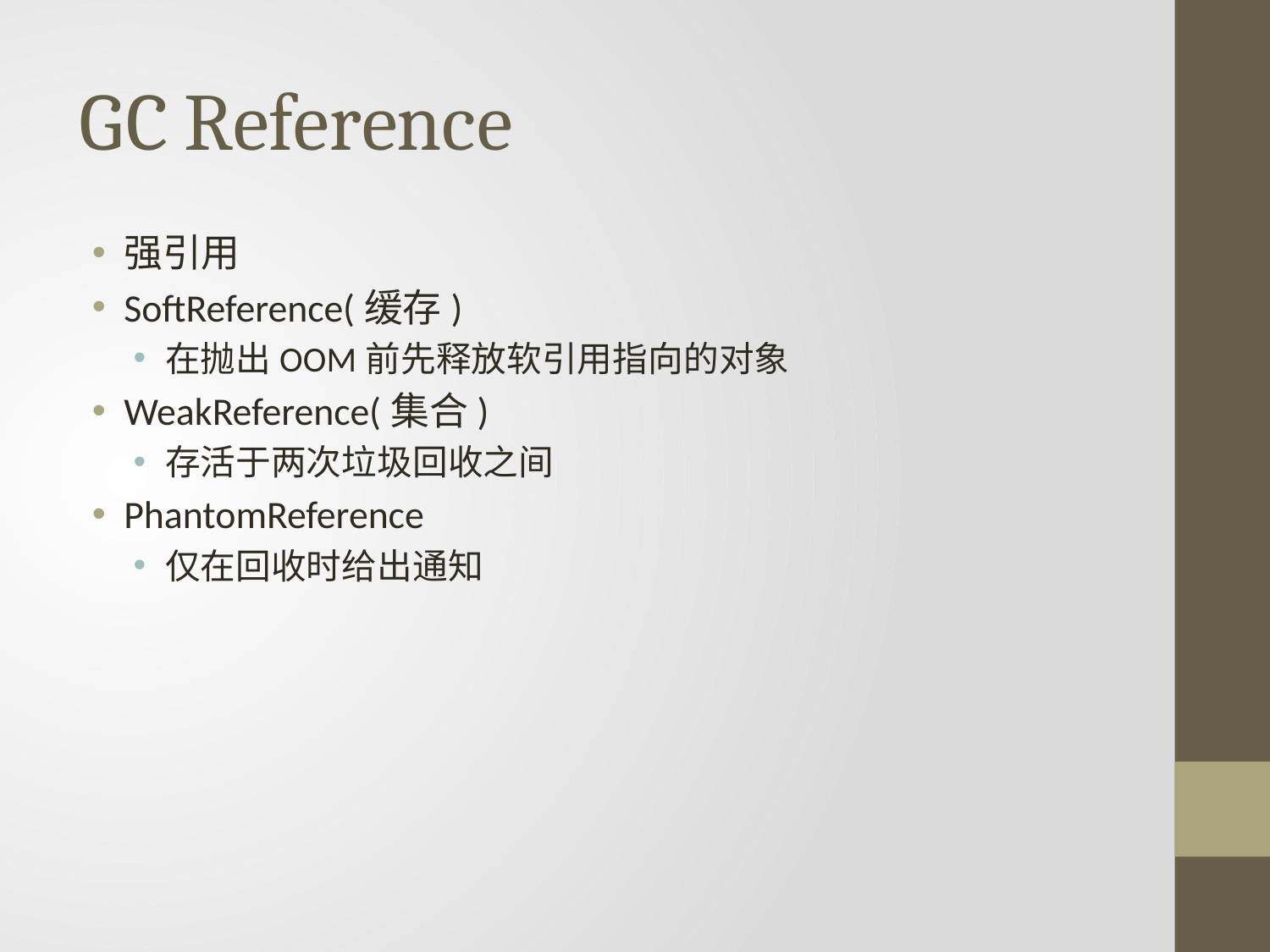

# GC Reference
强引用
SoftReference(缓存)
在抛出OOM前先释放软引用指向的对象
WeakReference(集合)
存活于两次垃圾回收之间
PhantomReference
仅在回收时给出通知